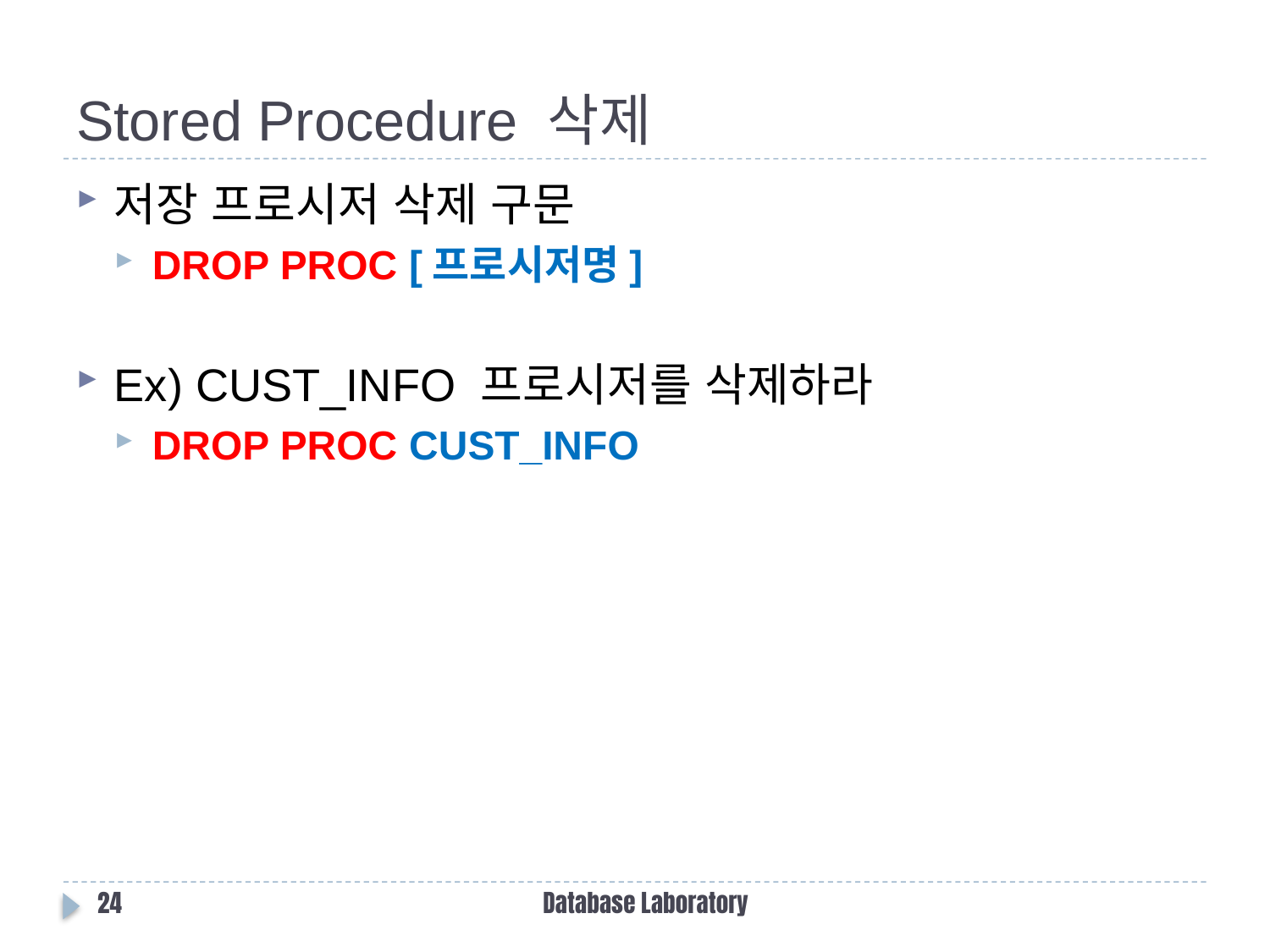

# Stored Procedure 삭제
저장 프로시저 삭제 구문
DROP PROC [프로시저명]

Ex) CUST_INFO 프로시저를 삭제하라
DROP PROC CUST_INFO

24
Database Laboratory